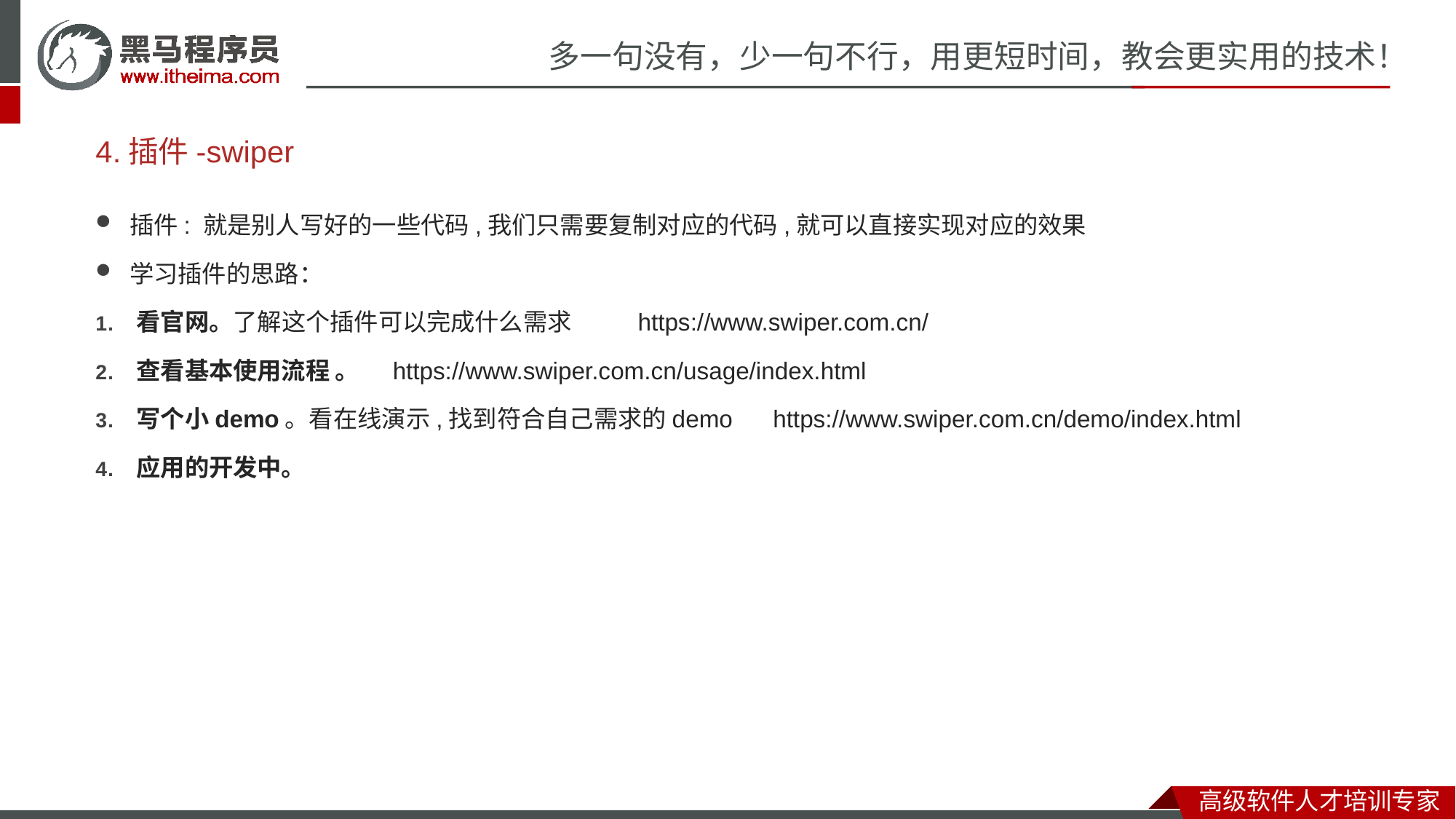

# 4.插件-swiper
插件: 就是别人写好的一些代码,我们只需要复制对应的代码,就可以直接实现对应的效果
学习插件的思路：
看官网。了解这个插件可以完成什么需求           https://www.swiper.com.cn/
查看基本使用流程 。     https://www.swiper.com.cn/usage/index.html
写个小demo。看在线演示,找到符合自己需求的demo      https://www.swiper.com.cn/demo/index.html
应用的开发中。